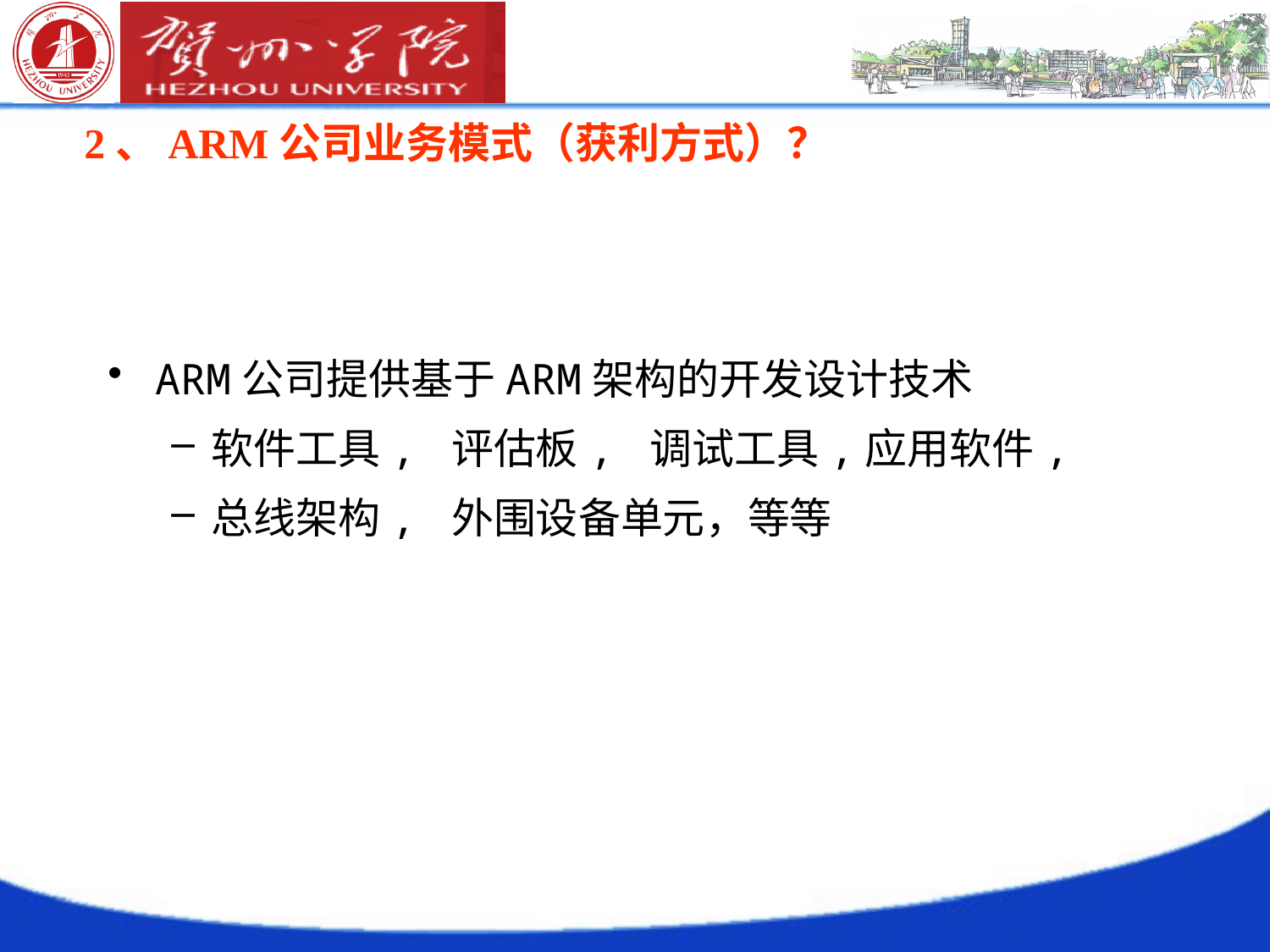

2、ARM公司业务模式（获利方式）？
ARM公司提供基于ARM架构的开发设计技术
软件工具, 评估板, 调试工具,应用软件,
总线架构, 外围设备单元，等等
# */94